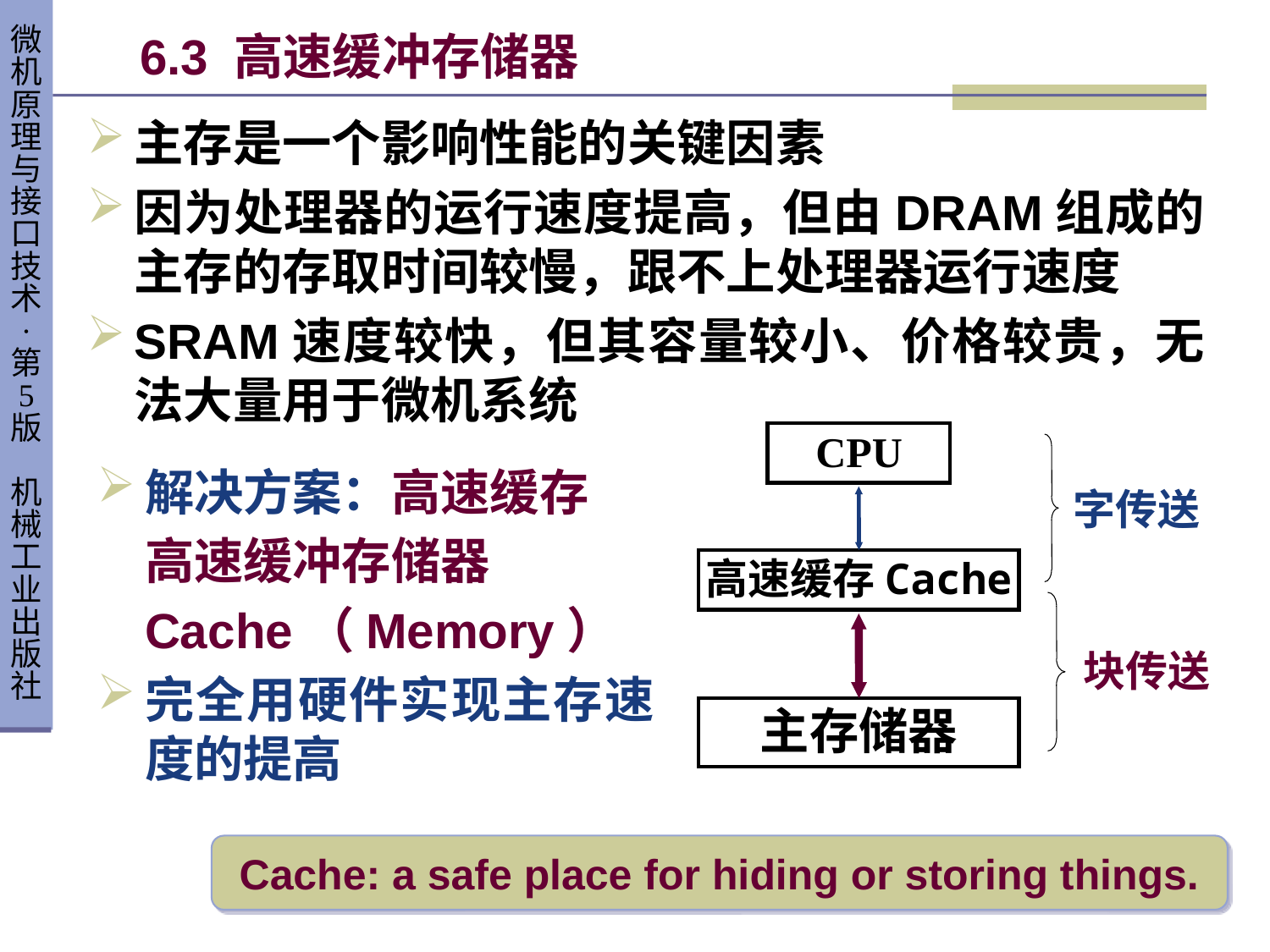

# 6.3 高速缓冲存储器
主存是一个影响性能的关键因素
因为处理器的运行速度提高，但由DRAM组成的主存的存取时间较慢，跟不上处理器运行速度
SRAM速度较快，但其容量较小、价格较贵，无法大量用于微机系统
CPU

字传送

高速缓存Cache

块传送

主存储器
解决方案：高速缓存
	高速缓冲存储器
	Cache（Memory）
完全用硬件实现主存速度的提高
Cache: a safe place for hiding or storing things.